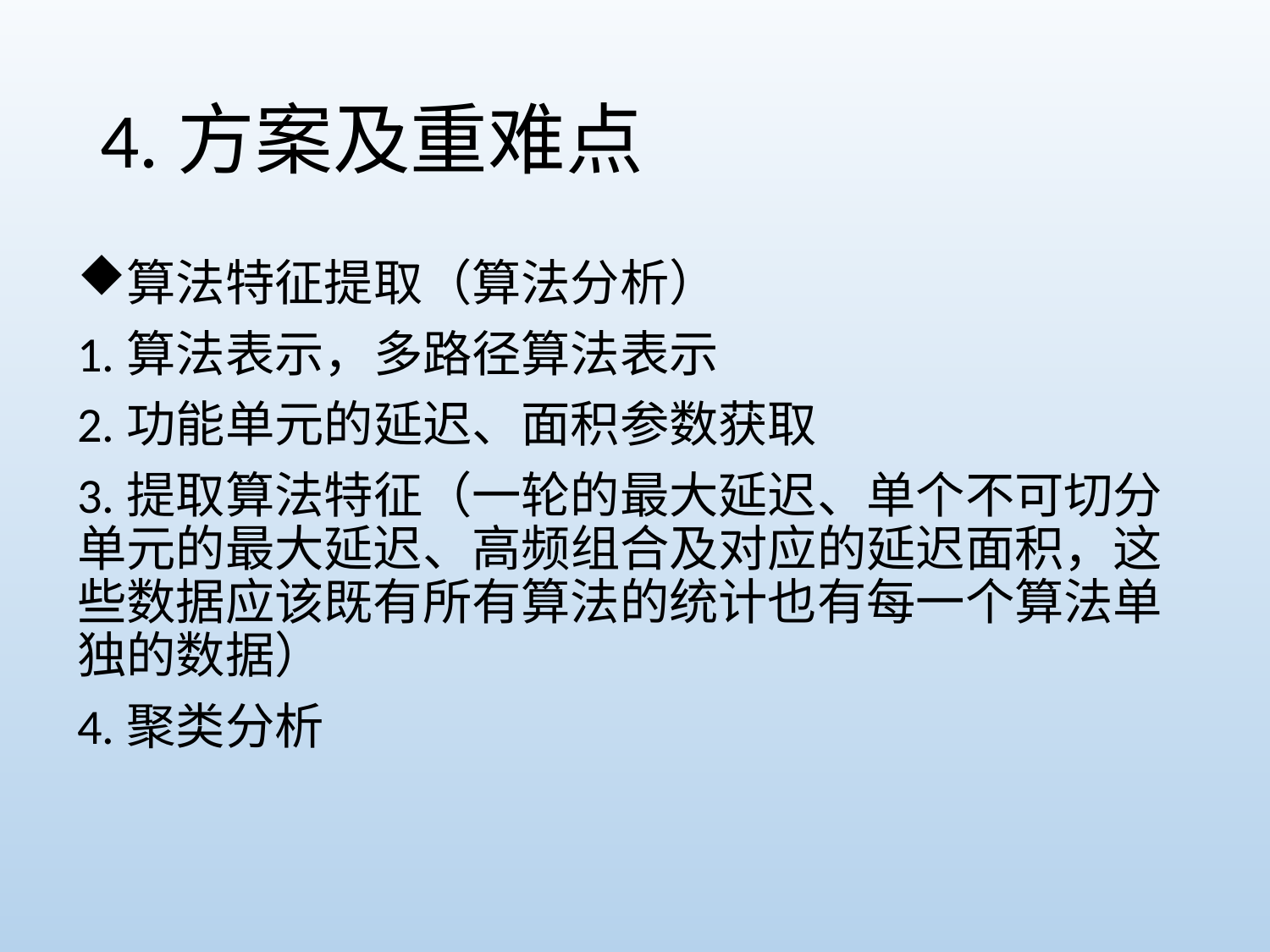

# 4.方案及重难点
算法特征提取（算法分析）
1.算法表示，多路径算法表示
2.功能单元的延迟、面积参数获取
3.提取算法特征（一轮的最大延迟、单个不可切分单元的最大延迟、高频组合及对应的延迟面积，这些数据应该既有所有算法的统计也有每一个算法单独的数据）
4.聚类分析